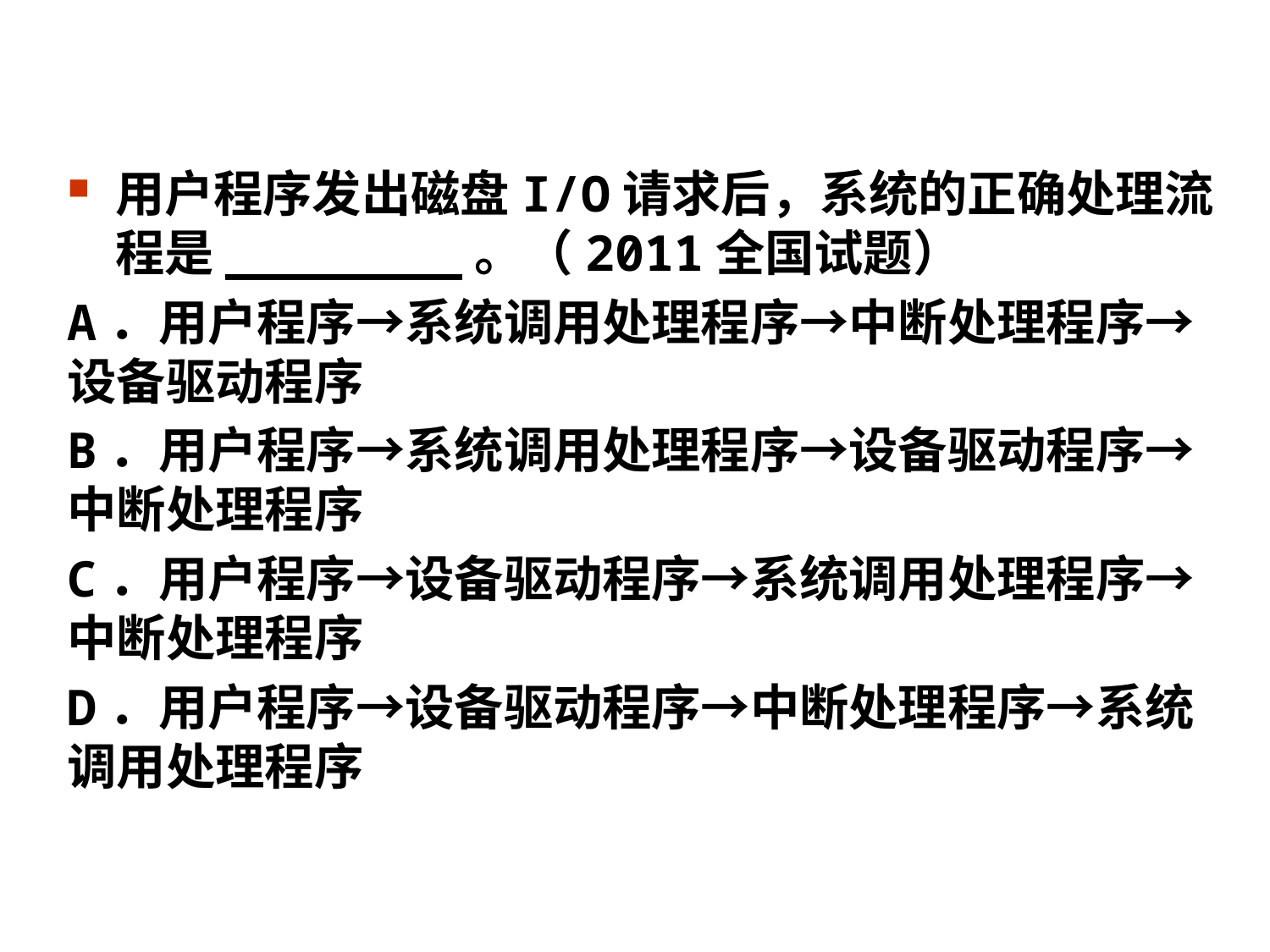

#
用户程序发出磁盘I/O请求后，系统的正确处理流程是________。（2011全国试题）
A．用户程序→系统调用处理程序→中断处理程序→设备驱动程序
B．用户程序→系统调用处理程序→设备驱动程序→中断处理程序
C．用户程序→设备驱动程序→系统调用处理程序→中断处理程序
D．用户程序→设备驱动程序→中断处理程序→系统调用处理程序
10